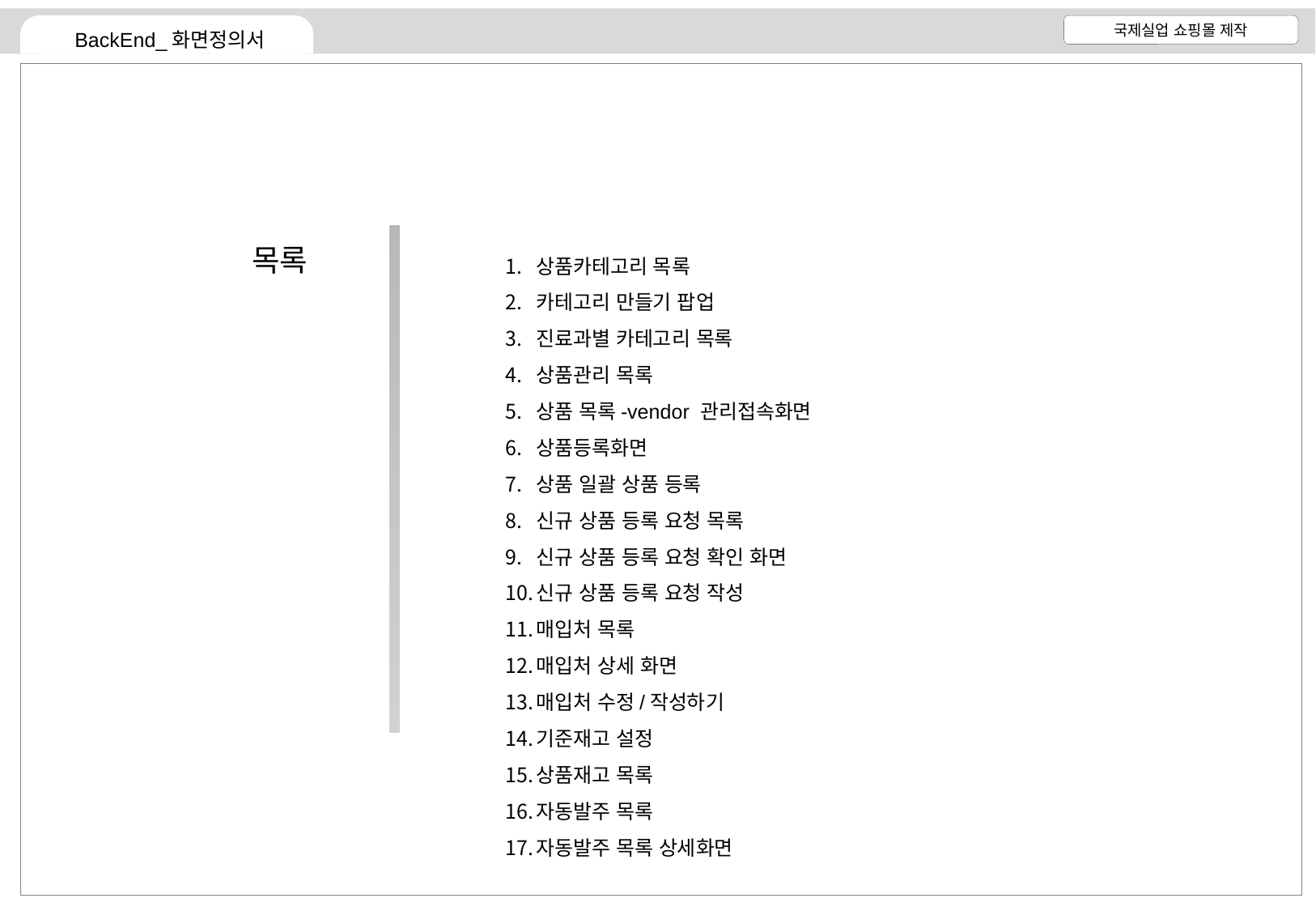

목록
상품카테고리 목록
카테고리 만들기 팝업
진료과별 카테고리 목록
상품관리 목록
상품 목록-vendor 관리접속화면
상품등록화면
상품 일괄 상품 등록
신규 상품 등록 요청 목록
신규 상품 등록 요청 확인 화면
신규 상품 등록 요청 작성
매입처 목록
매입처 상세 화면
매입처 수정/작성하기
기준재고 설정
상품재고 목록
자동발주 목록
자동발주 목록 상세화면